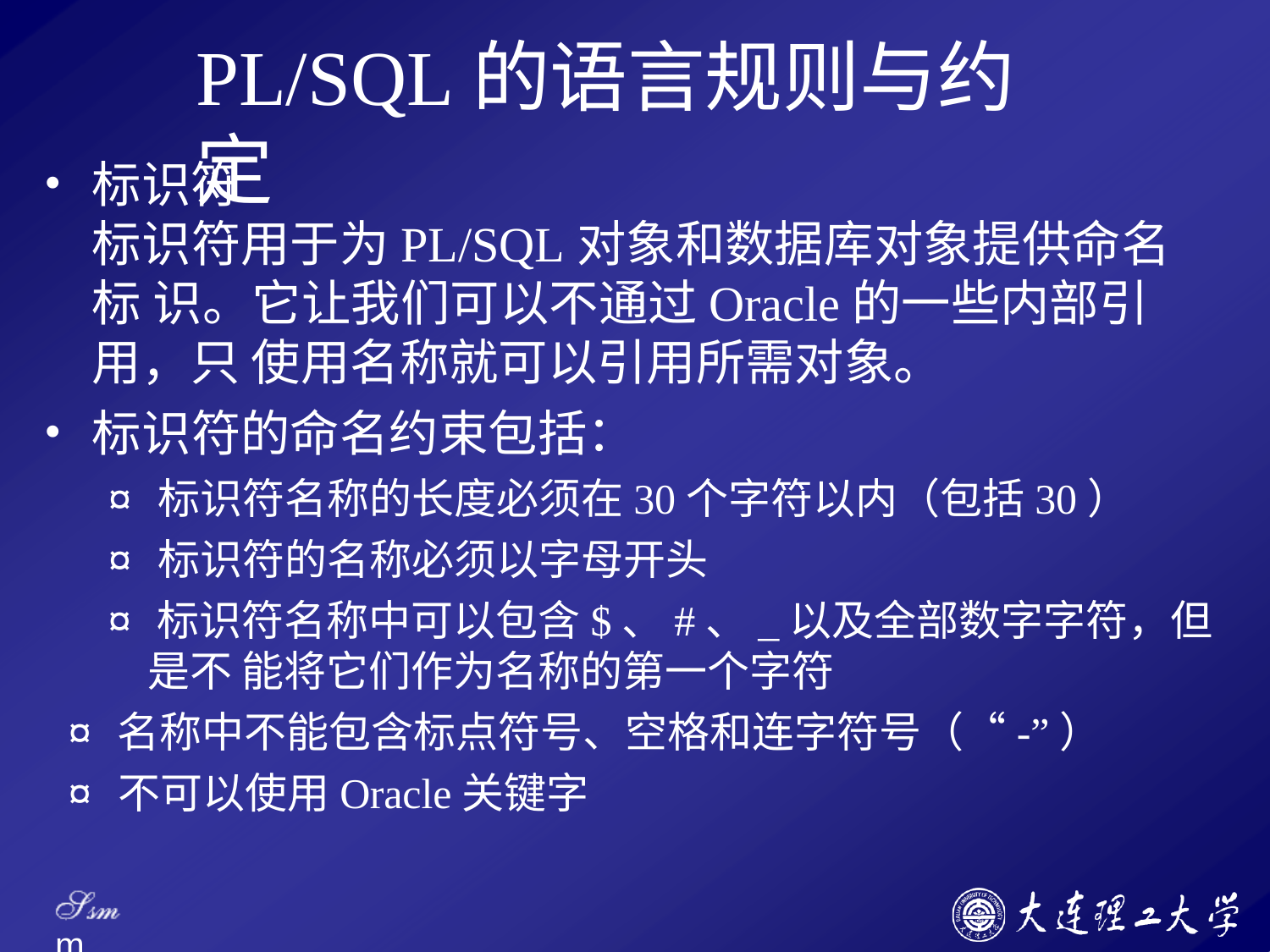

# PL/SQL的语言规则与约定
标识符
标识符用于为PL/SQL对象和数据库对象提供命名标 识。它让我们可以不通过Oracle的一些内部引用，只 使用名称就可以引用所需对象。
标识符的命名约束包括：
¤ 标识符名称的长度必须在30个字符以内（包括30）
¤ 标识符的名称必须以字母开头
¤ 标识符名称中可以包含$、#、_以及全部数字字符，但是不 能将它们作为名称的第一个字符
¤ 名称中不能包含标点符号、空格和连字符号（“-”）
¤ 不可以使用Oracle关键字

Ssm